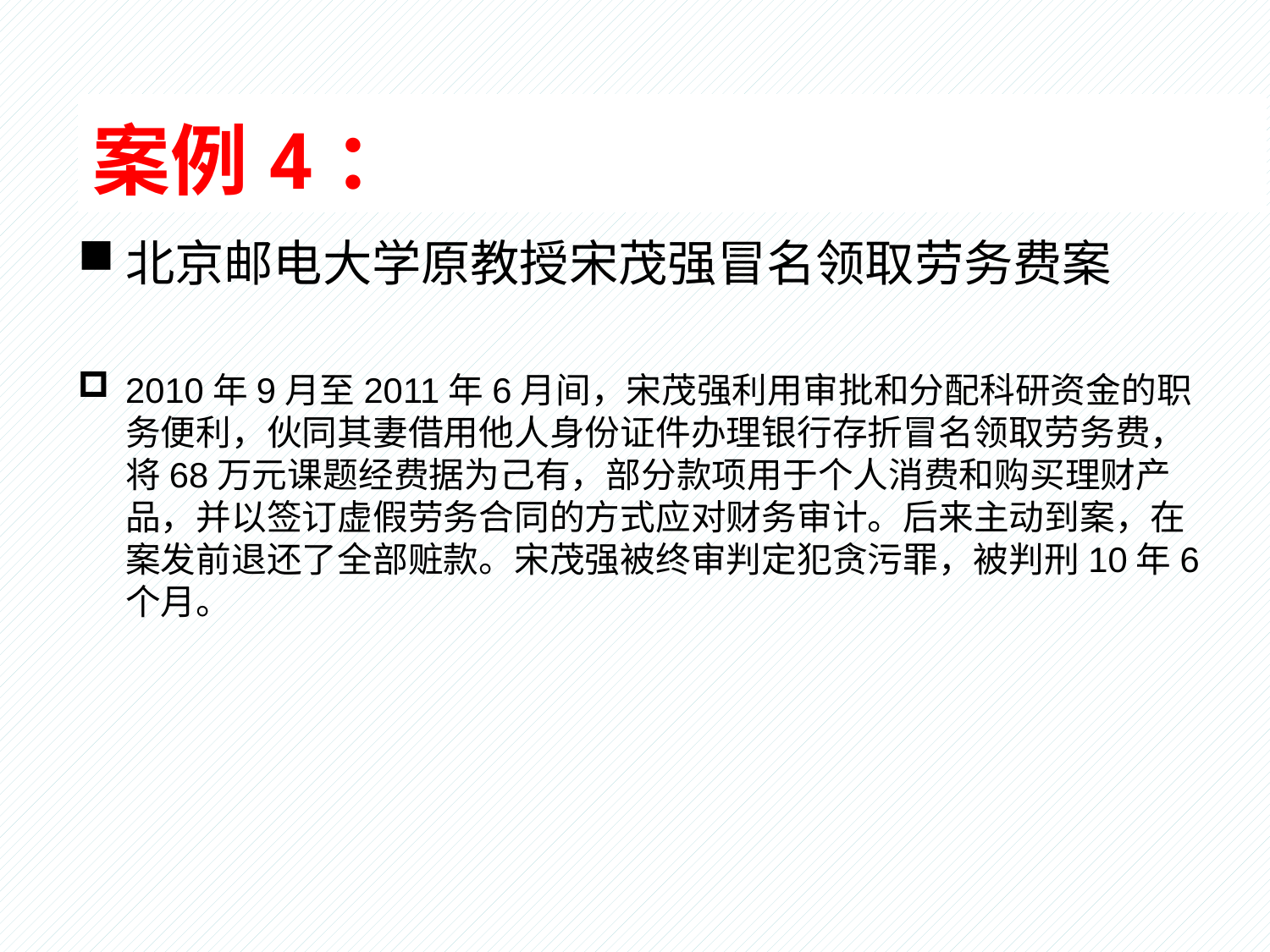

案例4：
北京邮电大学原教授宋茂强冒名领取劳务费案

2010年9月至2011年6月间，宋茂强利用审批和分配科研资金的职务便利，伙同其妻借用他人身份证件办理银行存折冒名领取劳务费，将68万元课题经费据为己有，部分款项用于个人消费和购买理财产品，并以签订虚假劳务合同的方式应对财务审计。后来主动到案，在案发前退还了全部赃款。宋茂强被终审判定犯贪污罪，被判刑10年6个月。